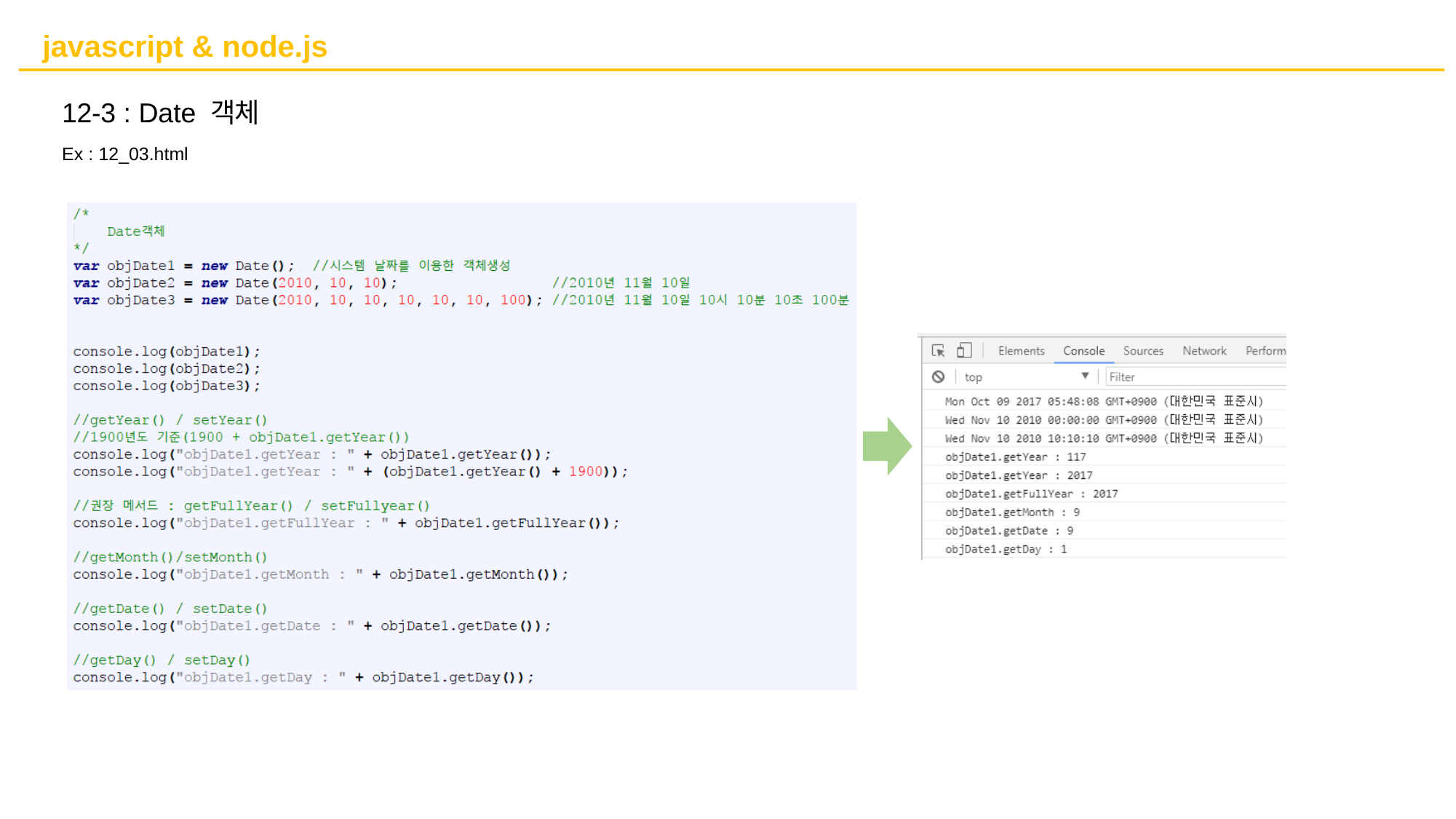

# javascript & node.js

12-3 : Date 객체
Ex : 12_03.html